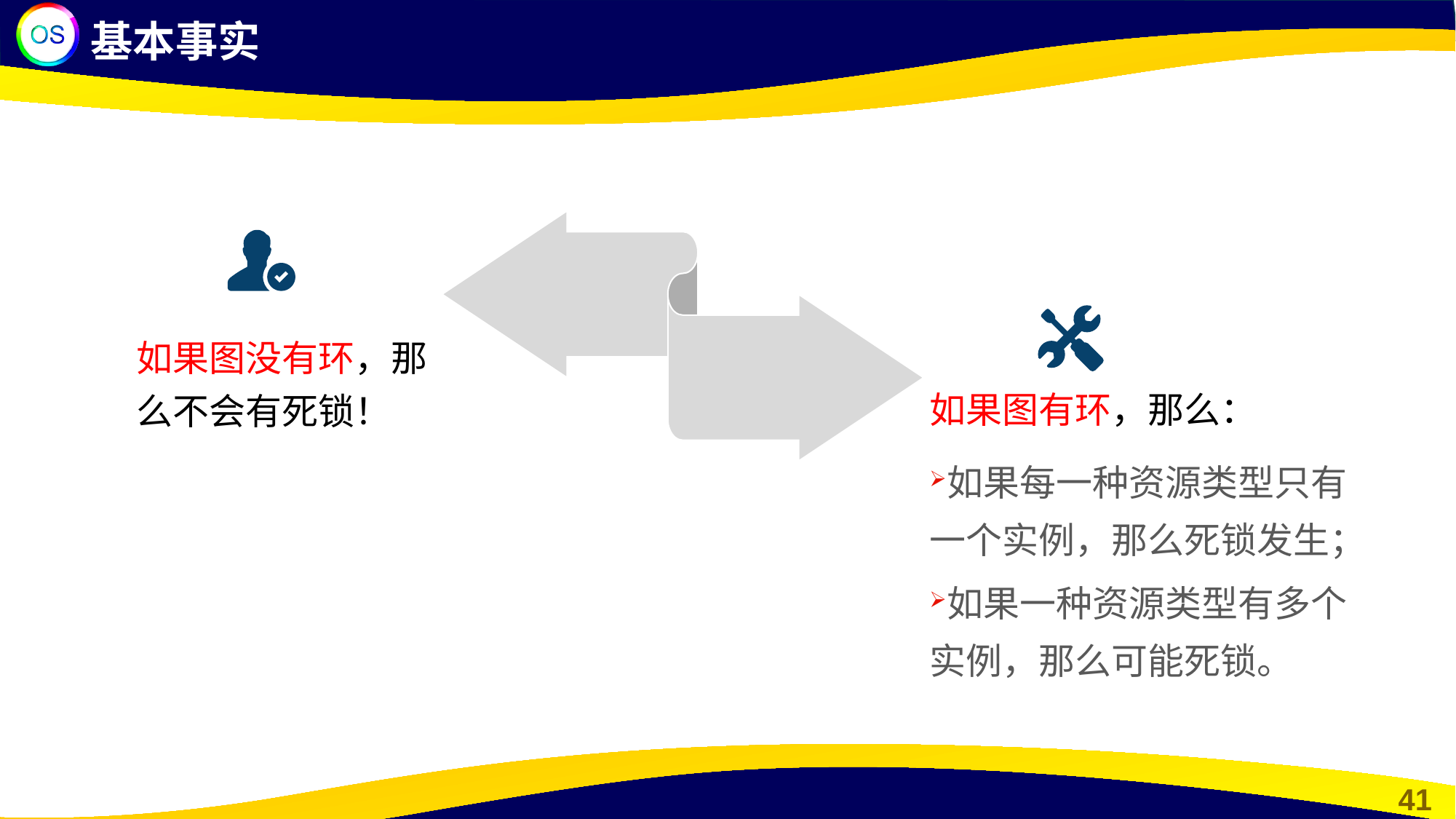

基本事实

如果图没有环，那么不会有死锁！
如果图有环，那么：
如果每一种资源类型只有一个实例，那么死锁发生；
如果一种资源类型有多个实例，那么可能死锁。